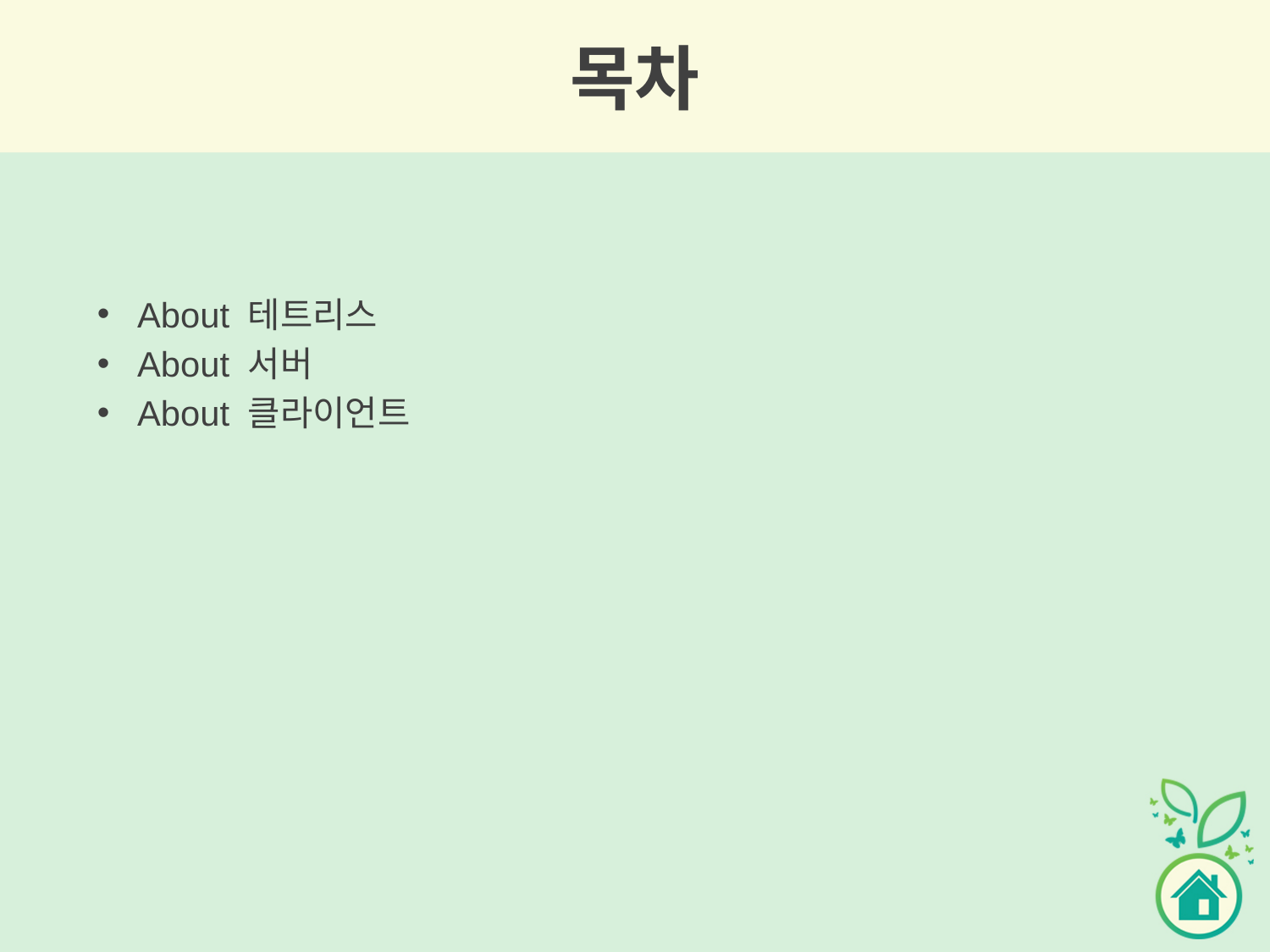

# 목차
About 테트리스
About 서버
About 클라이언트